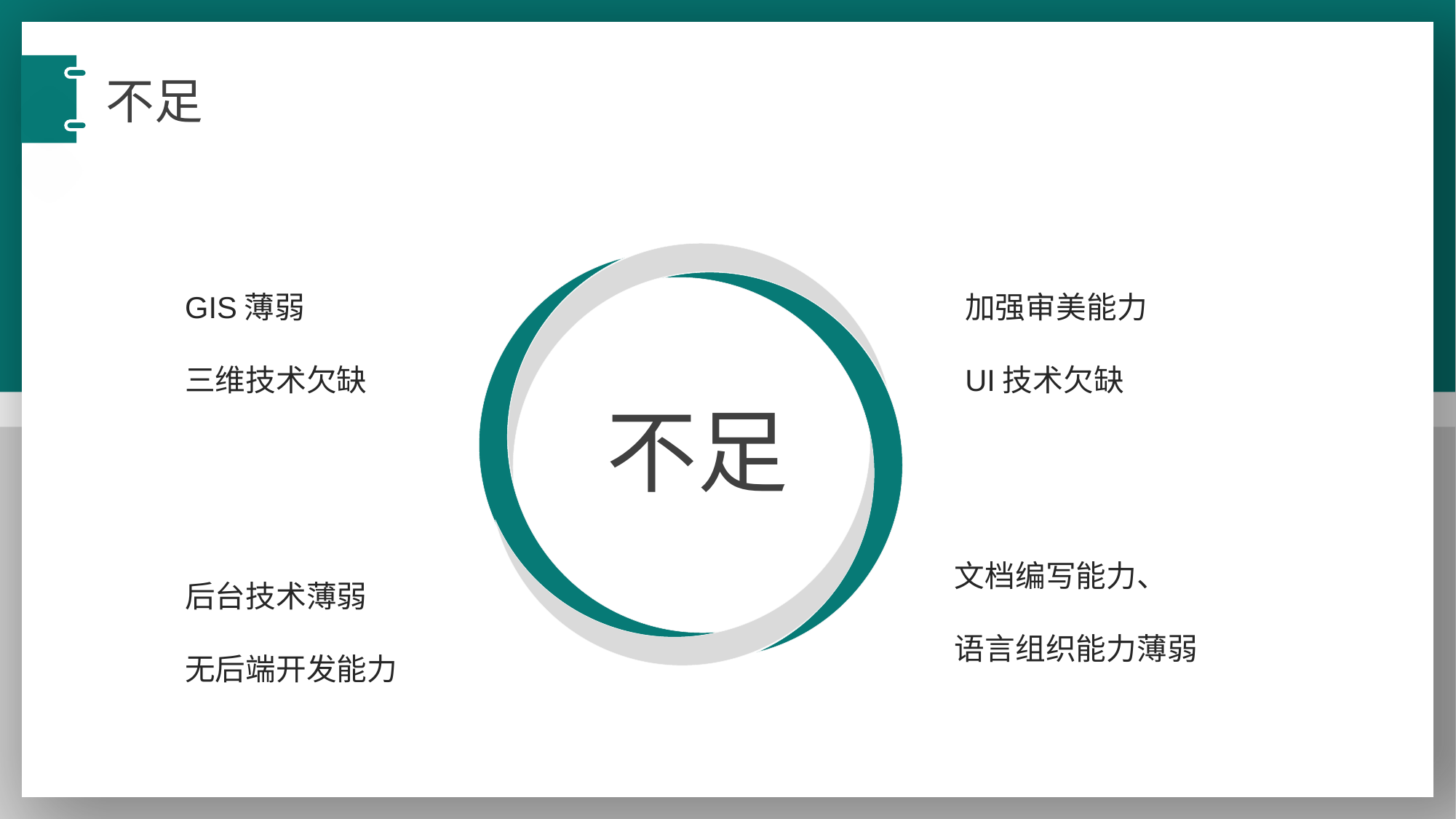

不足

GIS薄弱
三维技术欠缺
加强审美能力
UI技术欠缺

不足
文档编写能力、
语言组织能力薄弱
后台技术薄弱
无后端开发能力